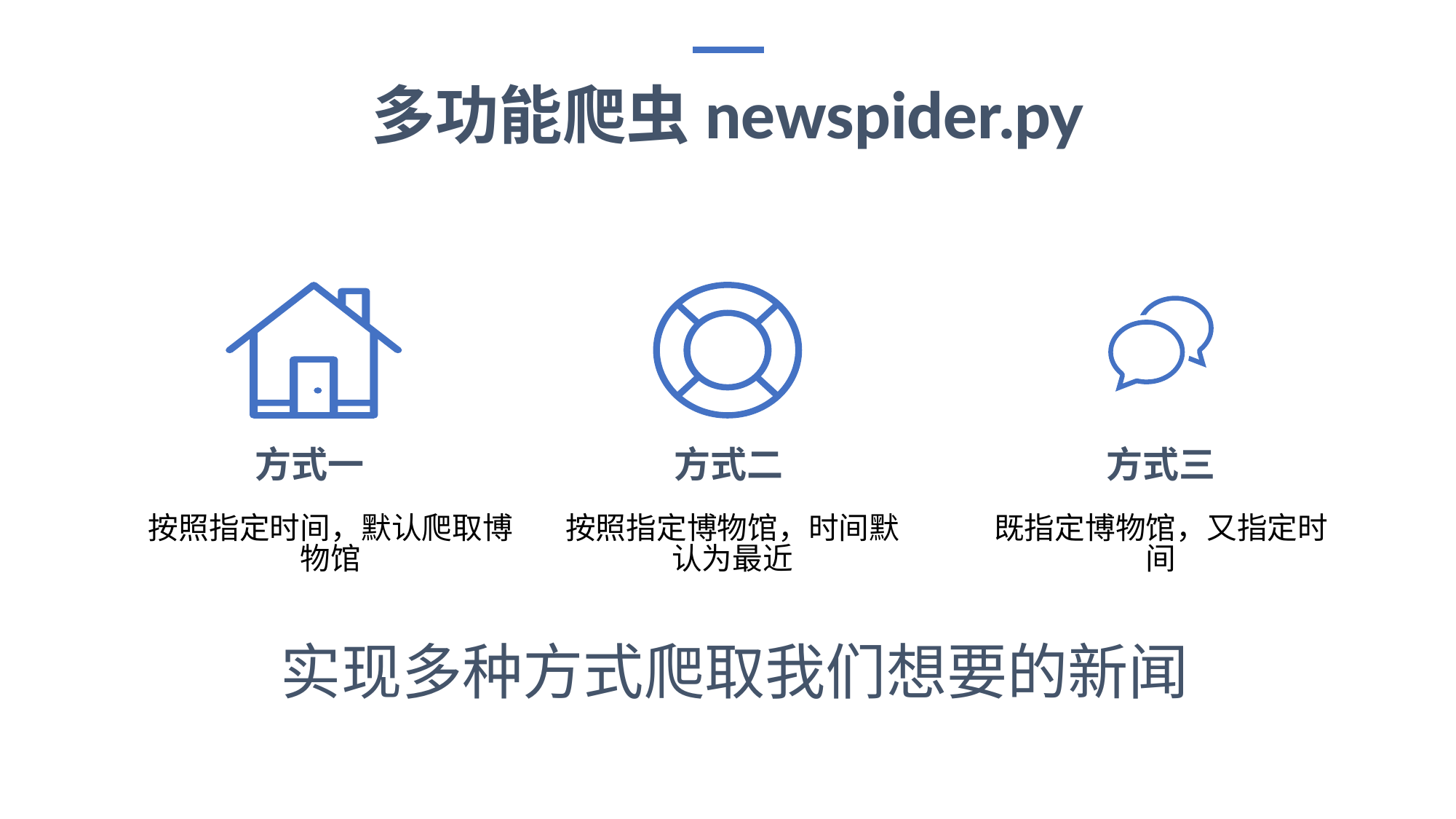

多功能爬虫newspider.py

方式一
方式二
方式三
按照指定博物馆，时间默认为最近
按照指定时间，默认爬取博物馆
既指定博物馆，又指定时间
实现多种方式爬取我们想要的新闻